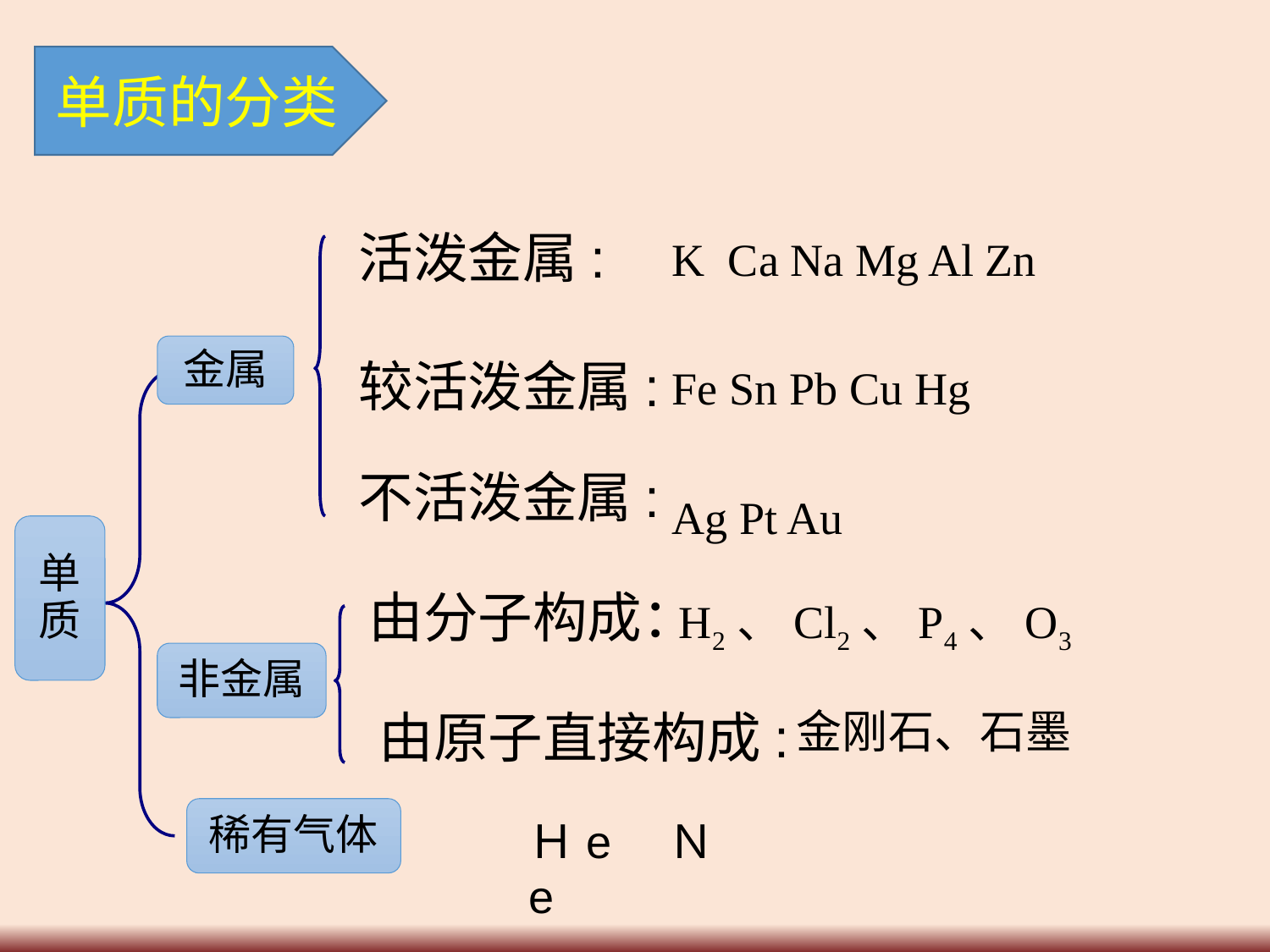

单质的分类
活泼金属:
K  Ca Na Mg Al Zn
Fe Sn Pb Cu Hg
Ag Pt Au

金属
较活泼金属:

不活泼金属:
单
质
由分子构成：
H2、Cl2、P4、O3

非金属
由原子直接构成:
金刚石、石墨
稀有气体
Ｈe　Ｎe